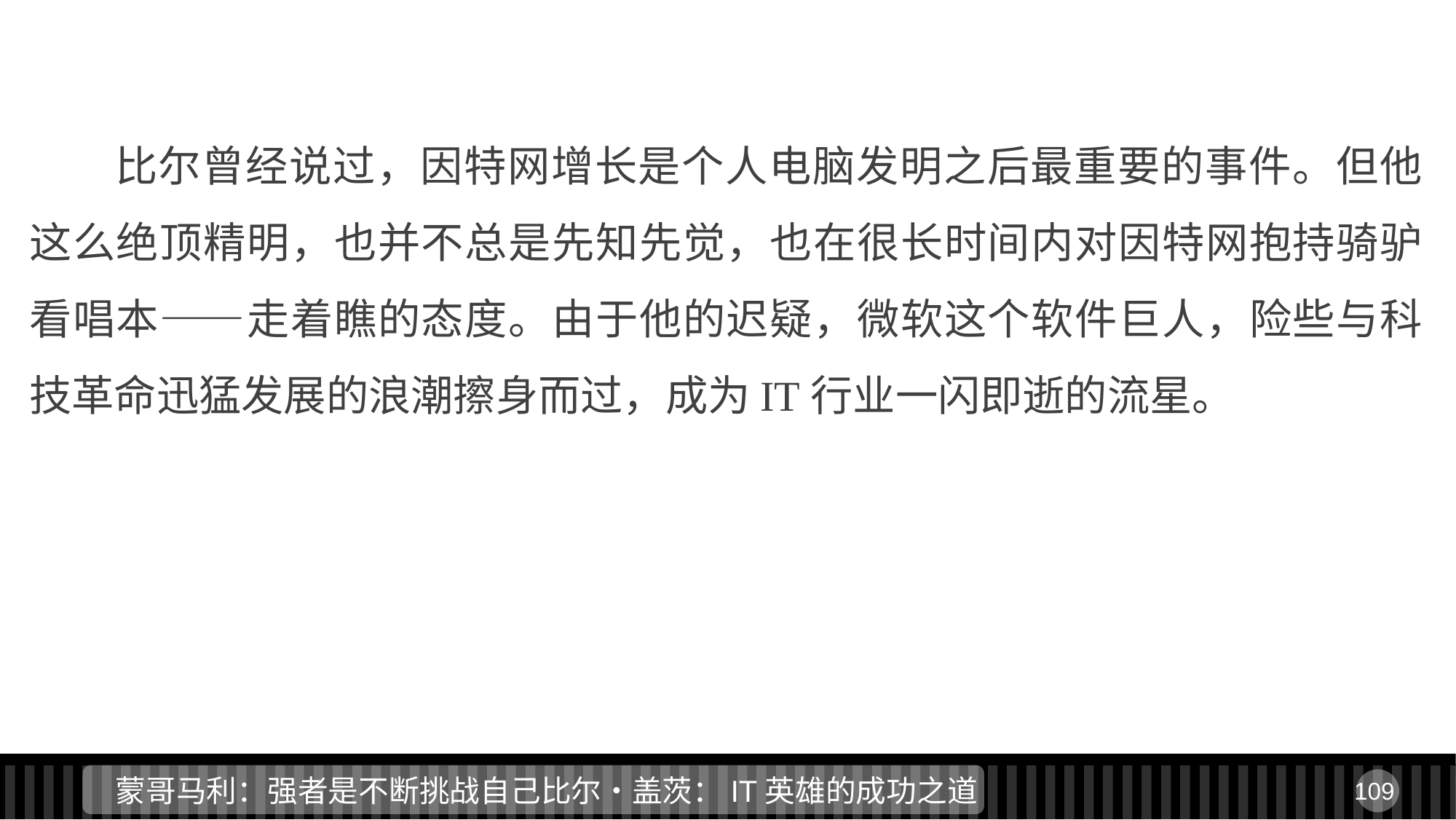

比尔曾经说过，因特网增长是个人电脑发明之后最重要的事件。但他这么绝顶精明，也并不总是先知先觉，也在很长时间内对因特网抱持骑驴看唱本——走着瞧的态度。由于他的迟疑，微软这个软件巨人，险些与科技革命迅猛发展的浪潮擦身而过，成为IT行业一闪即逝的流星。